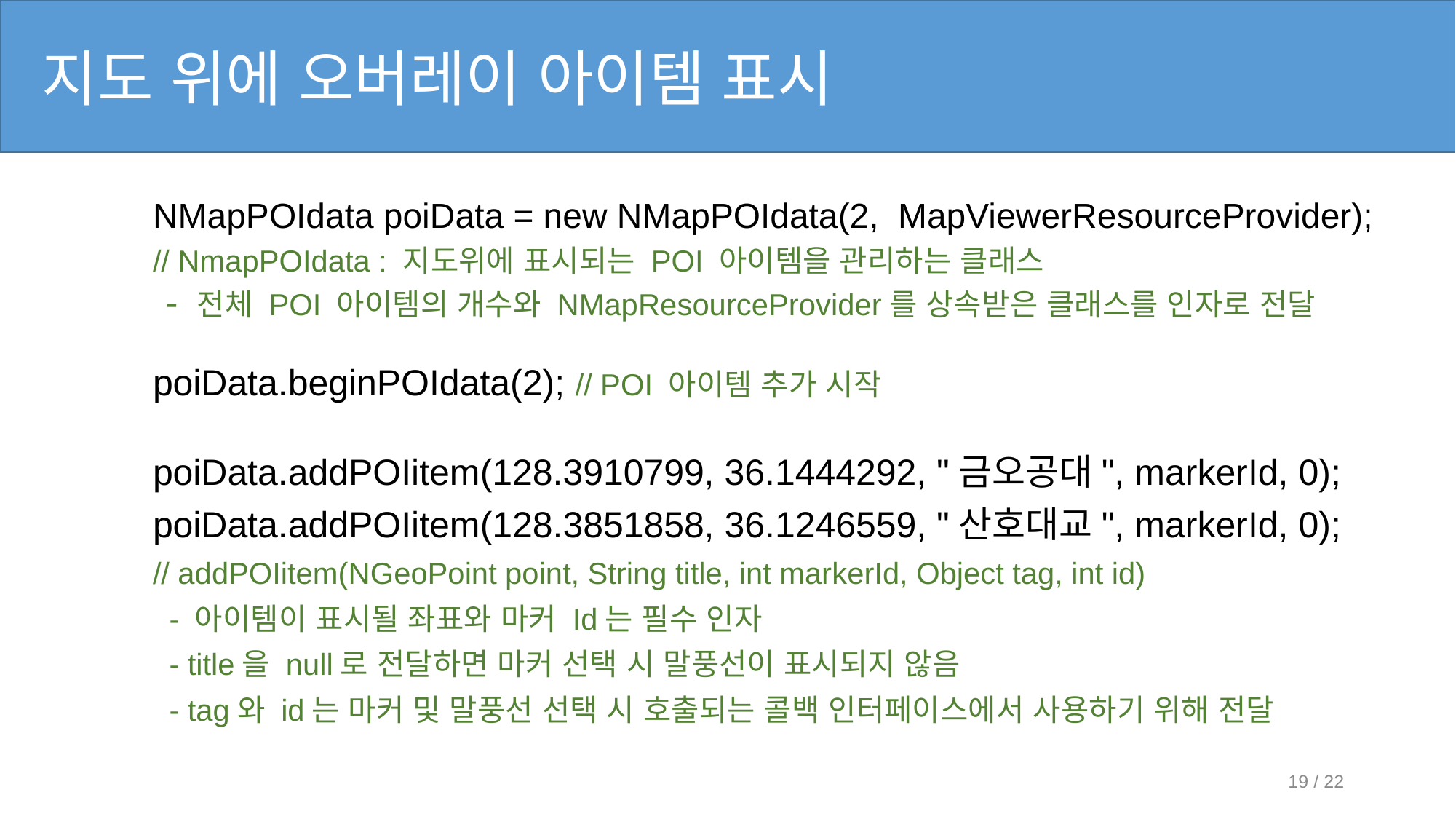

지도 위에 오버레이 아이템 표시
	NMapPOIdata poiData = new NMapPOIdata(2,  MapViewerResourceProvider);
	// NmapPOIdata : 지도위에 표시되는 POI 아이템을 관리하는 클래스
            - 전체 POI 아이템의 개수와 NMapResourceProvider를 상속받은 클래스를 인자로 전달

	poiData.beginPOIdata(2); // POI 아이템 추가 시작

	poiData.addPOIitem(128.3910799, 36.1444292, "금오공대", markerId, 0);

	poiData.addPOIitem(128.3851858, 36.1246559, "산호대교", markerId, 0);

	// addPOIitem(NGeoPoint point, String title, int markerId, Object tag, int id)

               - 아이템이 표시될 좌표와 마커 Id는 필수 인자

               - title을 null로 전달하면 마커 선택 시 말풍선이 표시되지 않음

               - tag와 id는 마커 및 말풍선 선택 시 호출되는 콜백 인터페이스에서 사용하기 위해 전달
19 / 22